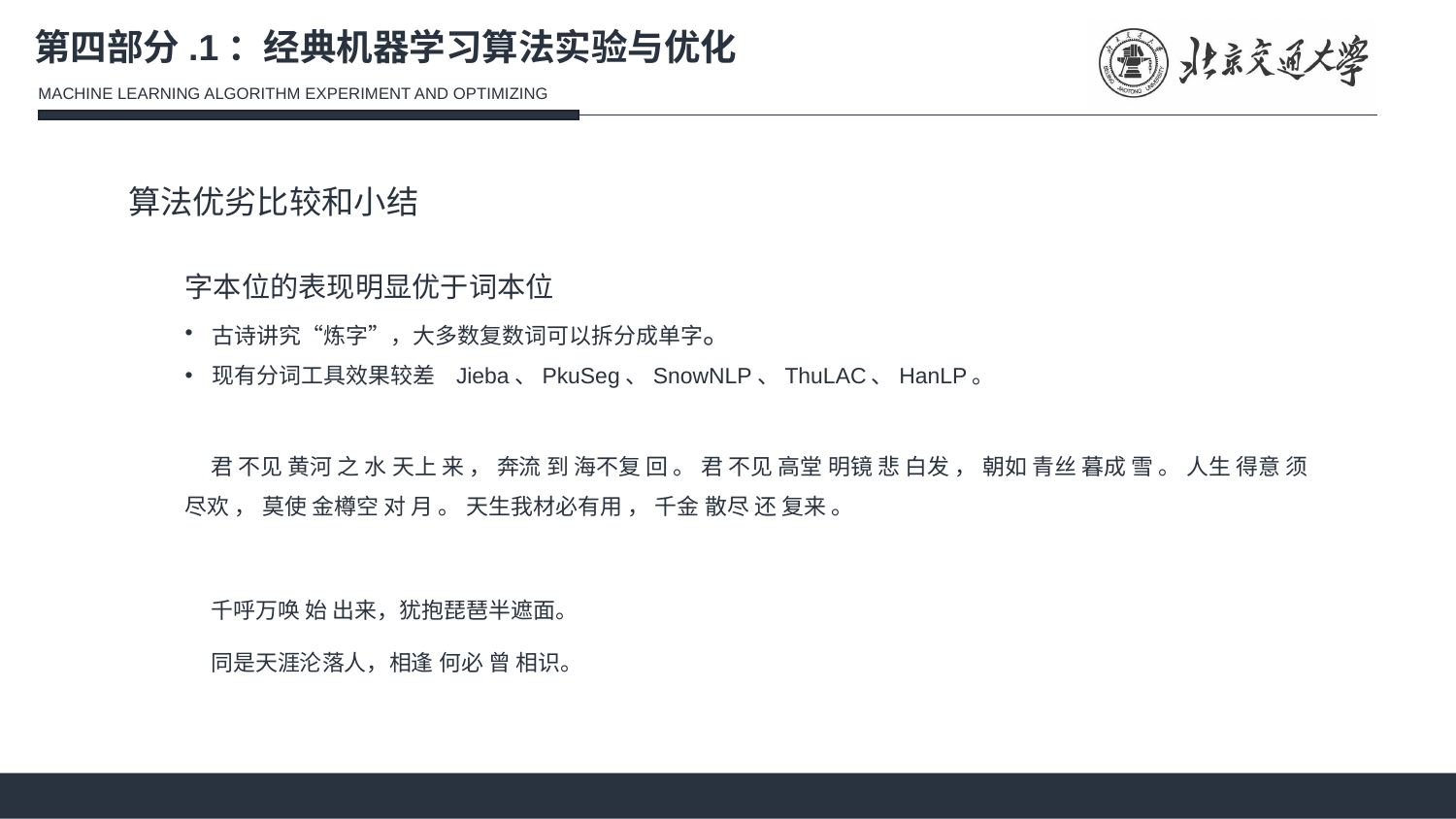

第四部分.1：经典机器学习算法实验与优化
MACHINE LEARNING ALGORITHM EXPERIMENT AND OPTIMIZING
算法优劣比较和小结
字本位的表现明显优于词本位
古诗讲究“炼字”，大多数复数词可以拆分成单字。
现有分词工具效果较差   Jieba、PkuSeg、SnowNLP、ThuLAC、HanLP。

    君 不见 黄河 之 水 天上 来 ， 奔流 到 海不复 回 。 君 不见 高堂 明镜 悲 白发 ， 朝如 青丝 暮成 雪 。 人生 得意 须 尽欢 ， 莫使 金樽空 对 月 。 天生我材必有用 ， 千金 散尽 还 复来 。

    千呼万唤 始 出来，犹抱琵琶半遮面。
    同是天涯沦落人，相逢 何必 曾 相识。